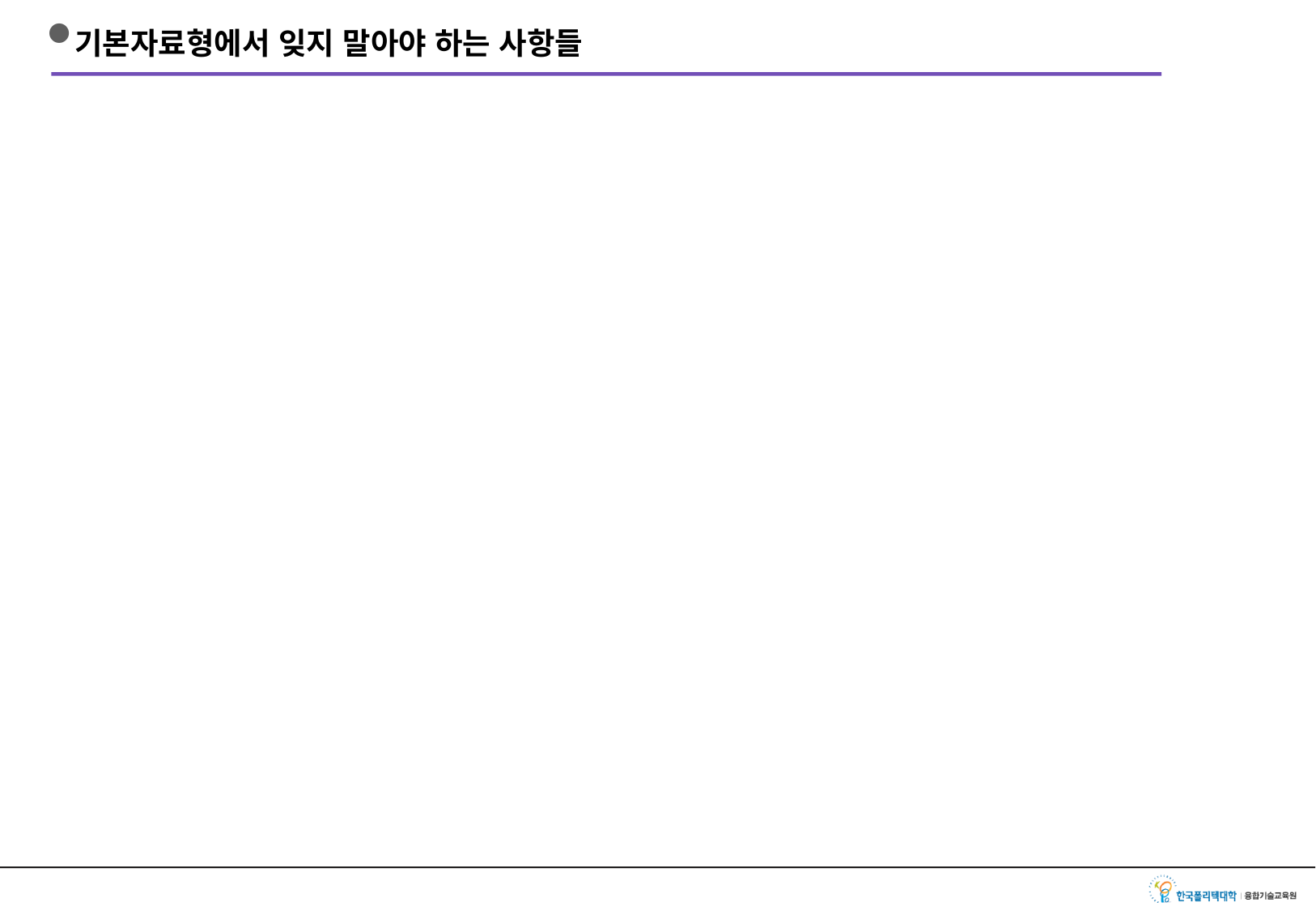

# 기본자료형에서 잊지 말아야 하는 사항들
모든 변수는 데이터를 담는 공간(상자)이다.

기본자료형의 타입은 무조건 소문자로 시작한다.

상자의 타입은 담을 수 있는 데이터의 종류를 말한다.

각 타입마다 상자의 크기가 있다.